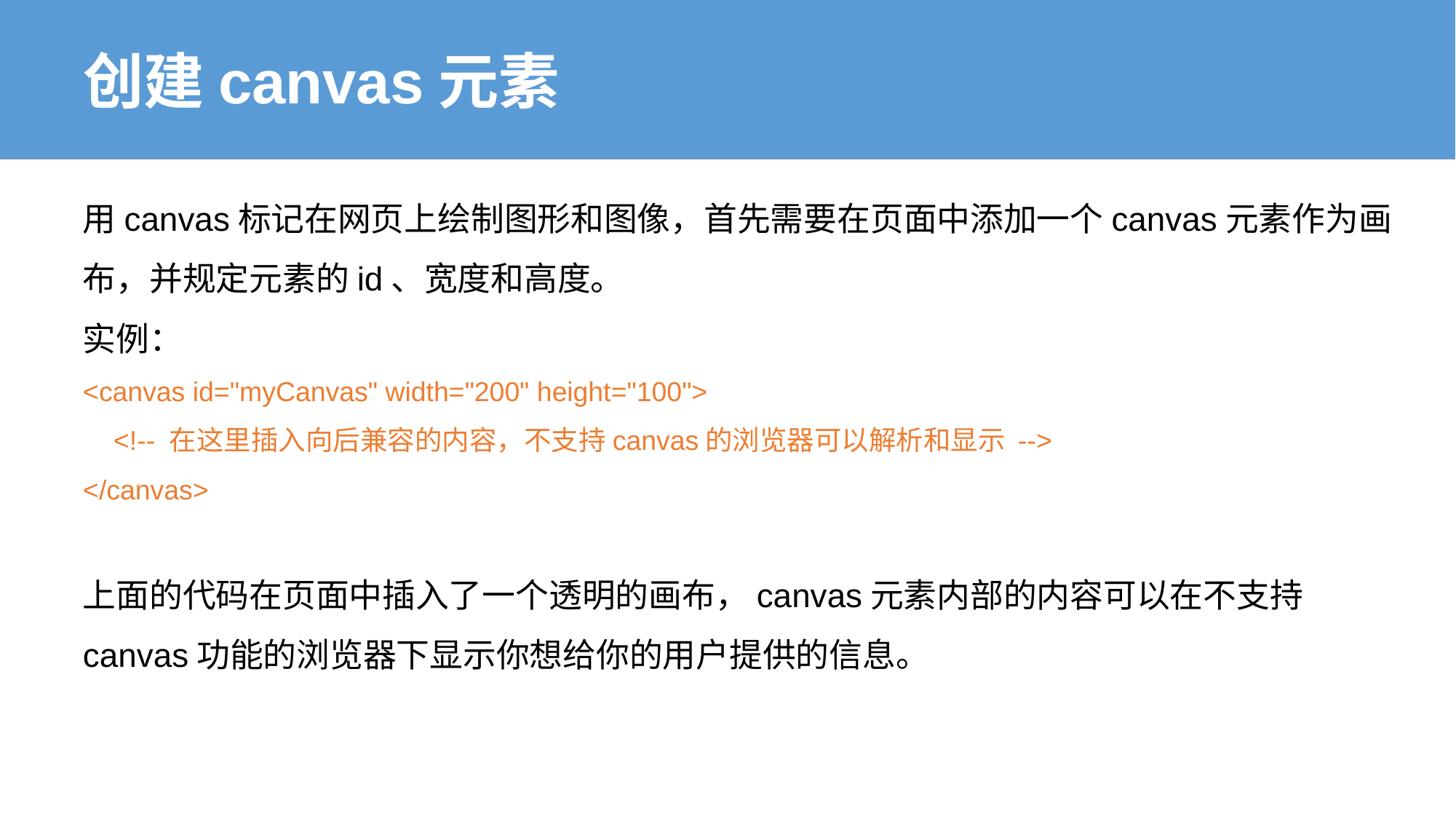

# 创建canvas元素
用canvas标记在网页上绘制图形和图像，首先需要在页面中添加一个canvas元素作为画布，并规定元素的id、宽度和高度。
实例：
<canvas id="myCanvas" width="200" height="100">
    <!-- 在这里插入向后兼容的内容，不支持canvas的浏览器可以解析和显示 -->
</canvas>

上面的代码在页面中插入了一个透明的画布，canvas元素内部的内容可以在不支持canvas功能的浏览器下显示你想给你的用户提供的信息。